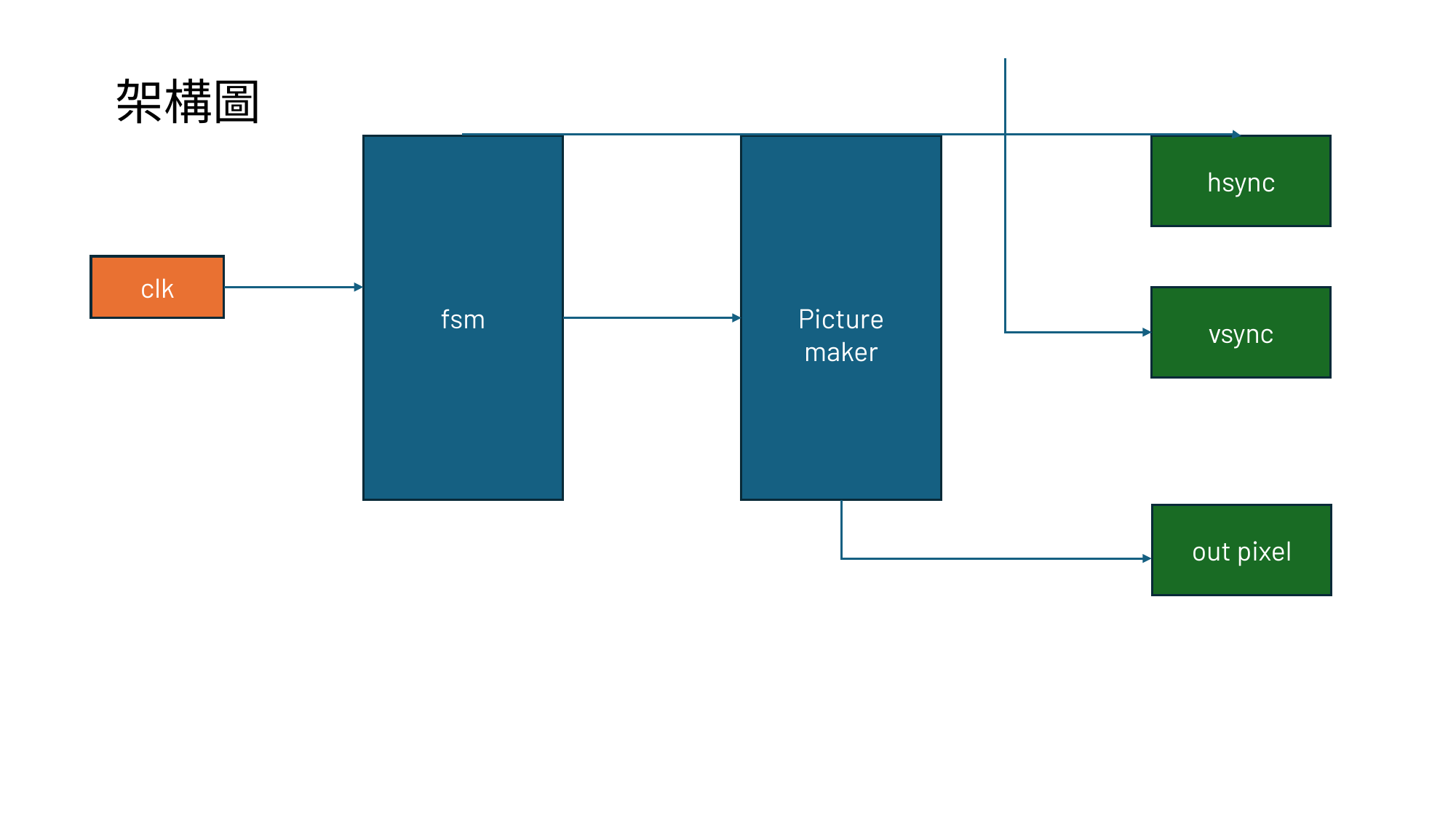

架構圖

Picture
maker
fsm
hsync
clk
vsync
out pixel